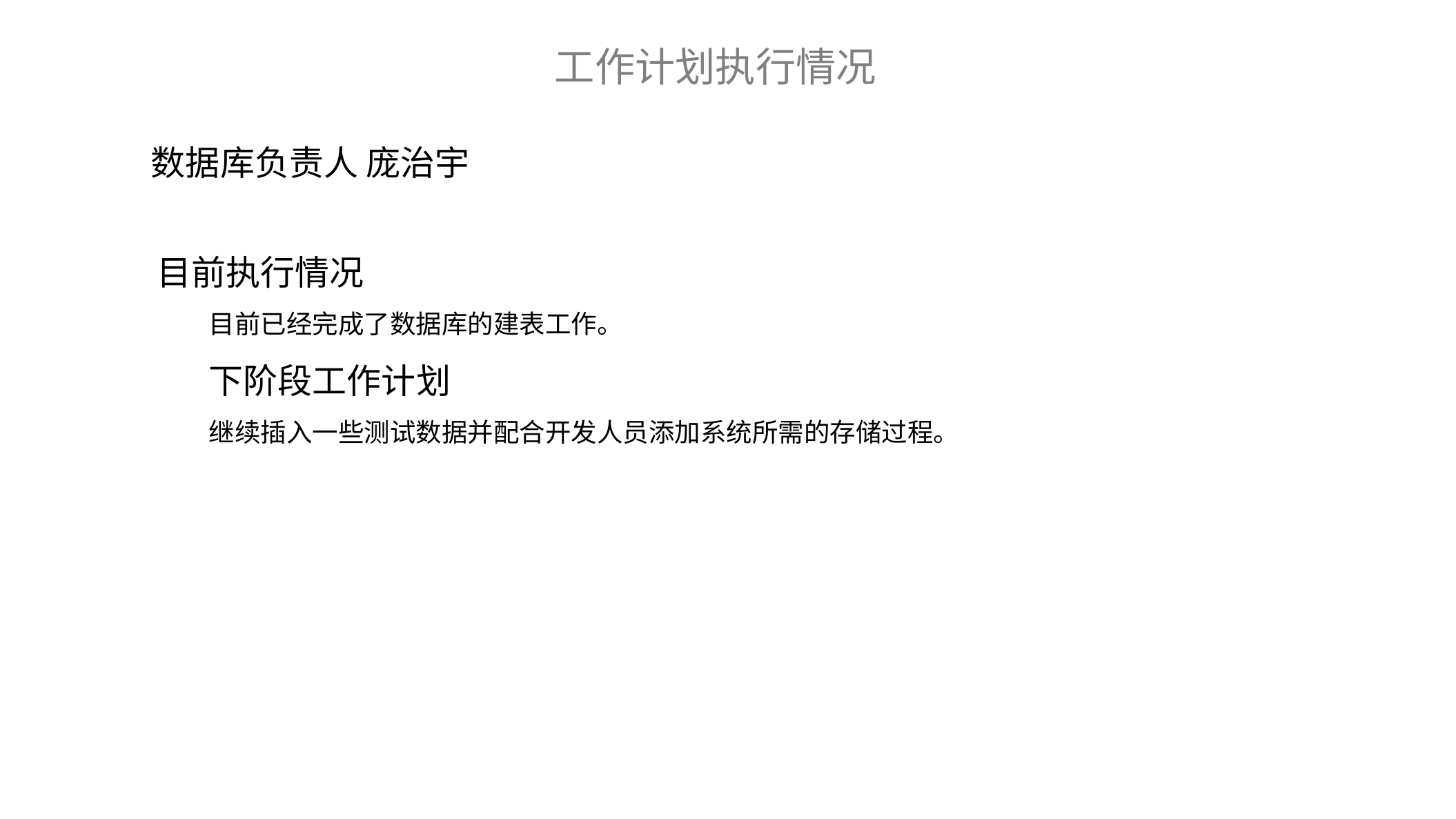

工作计划执行情况
数据库负责人 庞治宇
目前执行情况
目前已经完成了数据库的建表工作。
下阶段工作计划
继续插入一些测试数据并配合开发人员添加系统所需的存储过程。